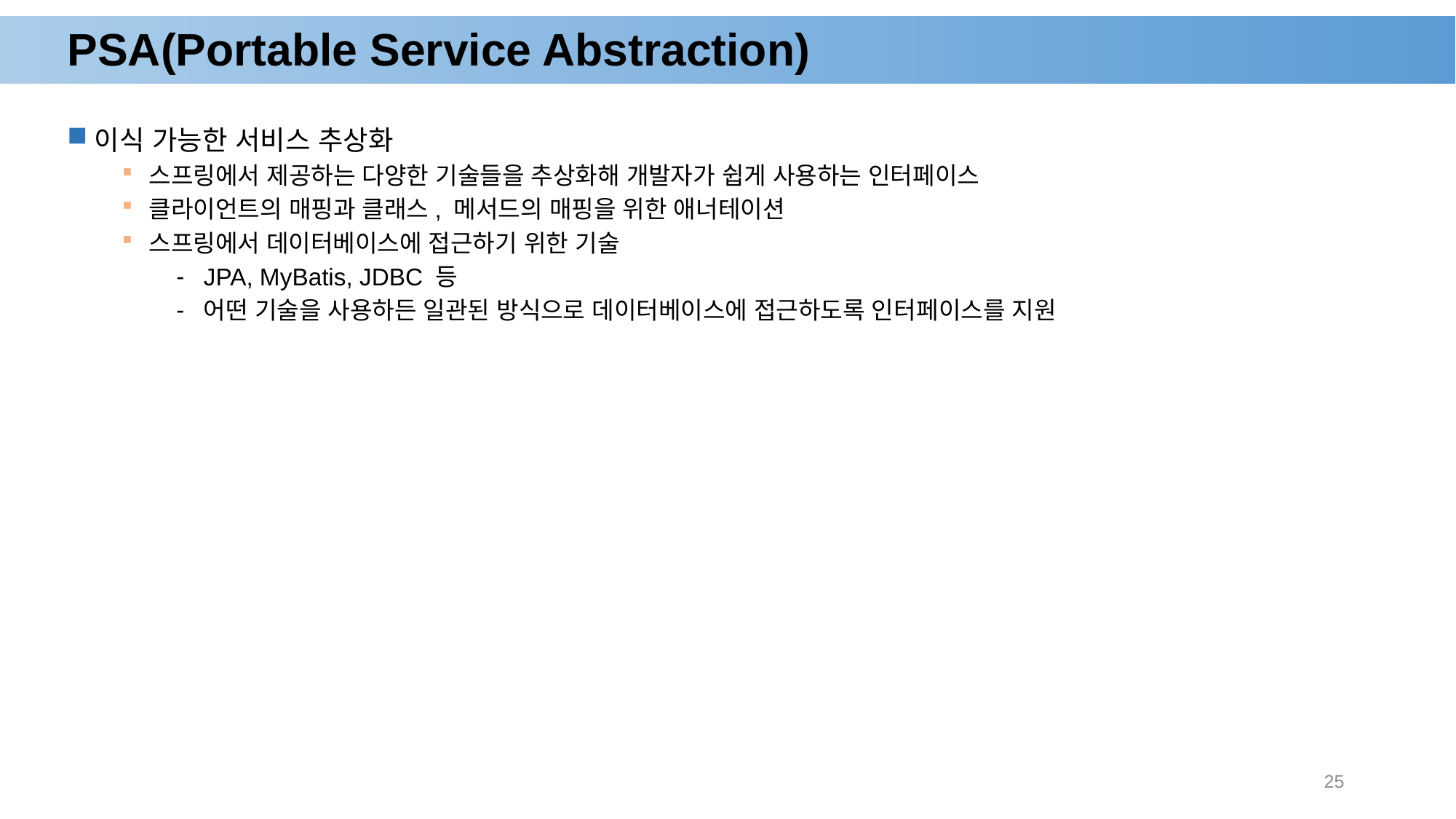

# PSA(Portable Service Abstraction)
이식 가능한 서비스 추상화
스프링에서 제공하는 다양한 기술들을 추상화해 개발자가 쉽게 사용하는 인터페이스
클라이언트의 매핑과 클래스, 메서드의 매핑을 위한 애너테이션
스프링에서 데이터베이스에 접근하기 위한 기술
JPA, MyBatis, JDBC 등
어떤 기술을 사용하든 일관된 방식으로 데이터베이스에 접근하도록 인터페이스를 지원
25